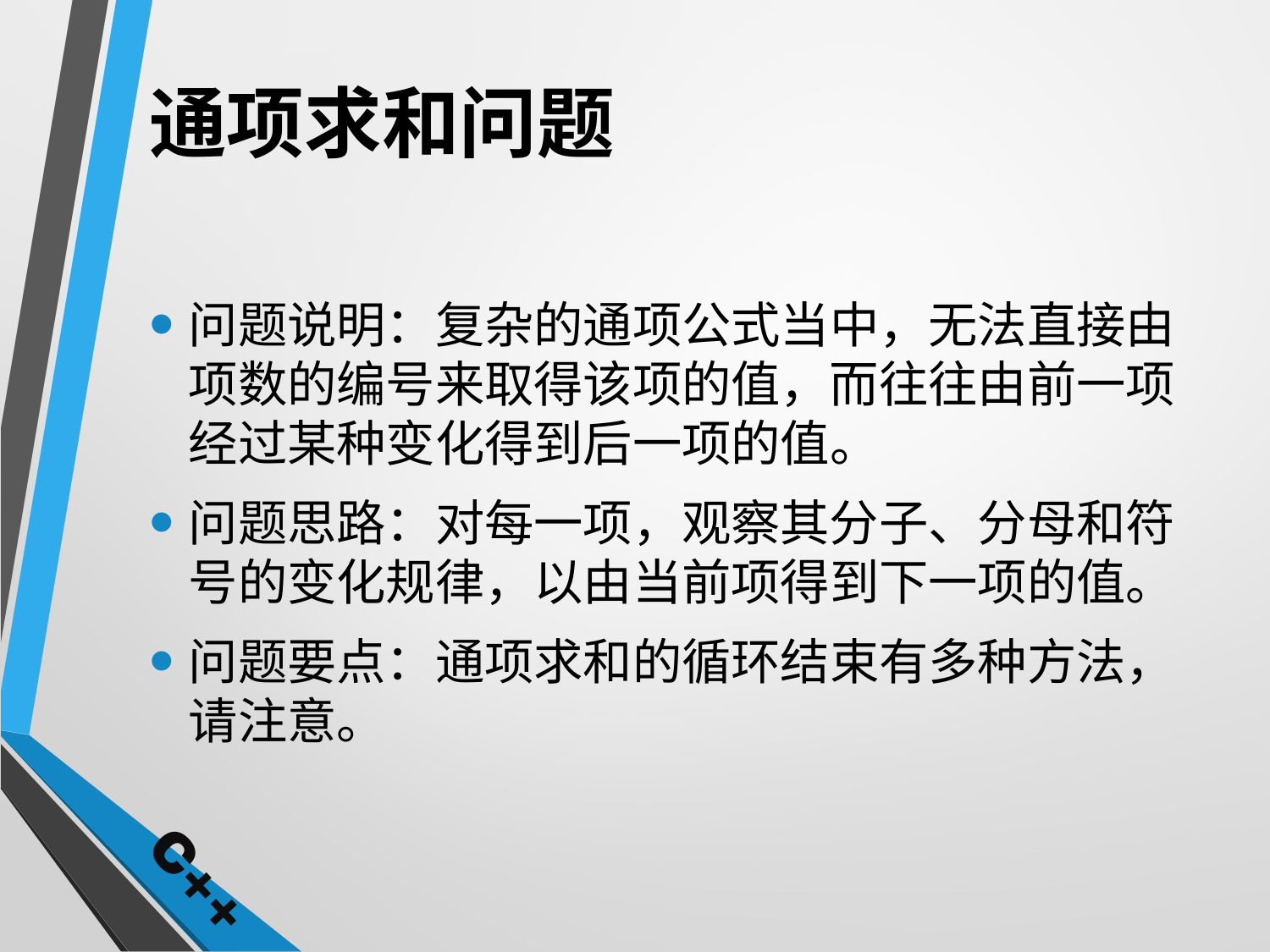

# 通项求和问题
问题说明：复杂的通项公式当中，无法直接由项数的编号来取得该项的值，而往往由前一项经过某种变化得到后一项的值。
问题思路：对每一项，观察其分子、分母和符号的变化规律，以由当前项得到下一项的值。
问题要点：通项求和的循环结束有多种方法，请注意。